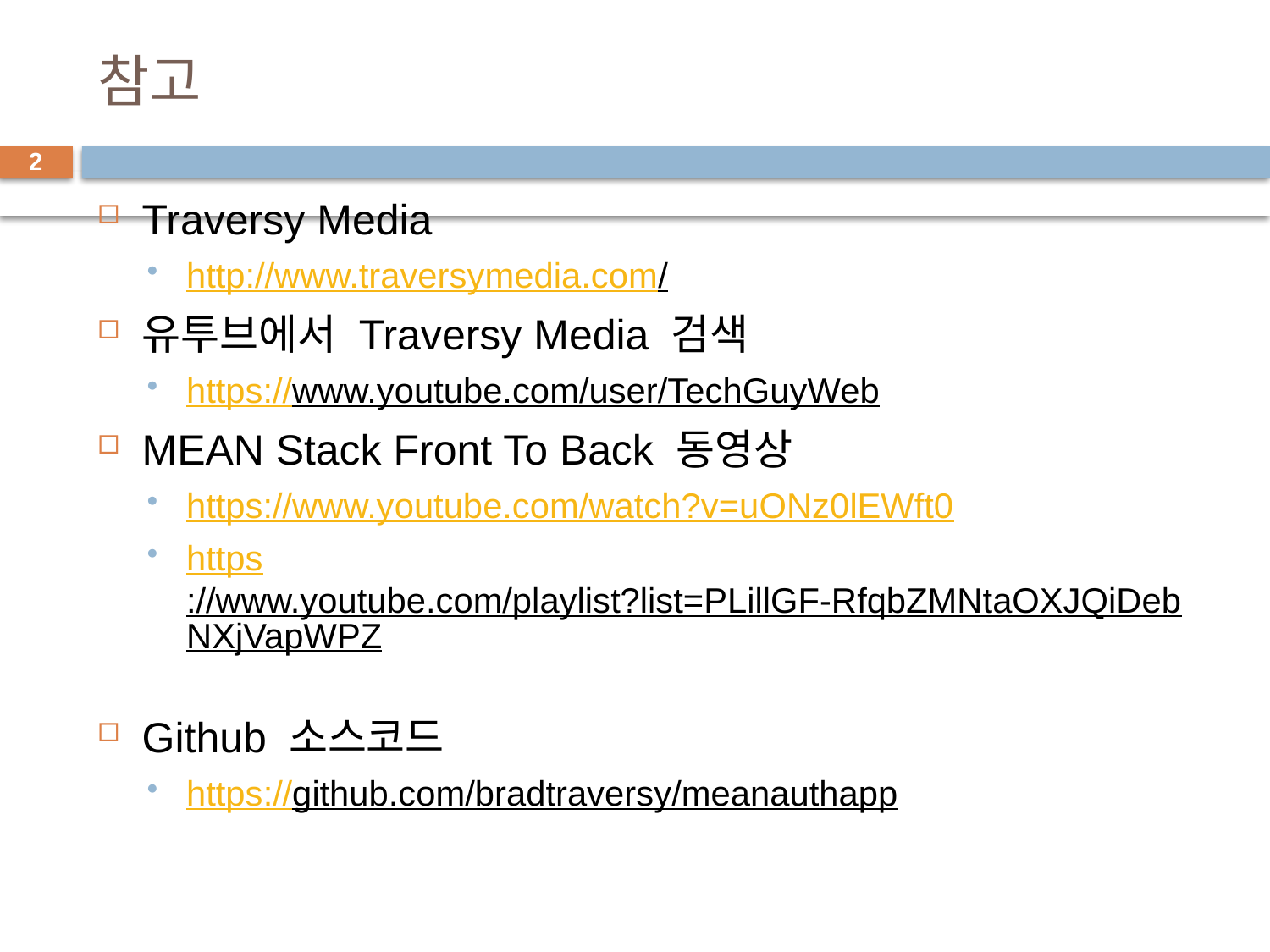

# 참고
2
Traversy Media
http://www.traversymedia.com/
유투브에서 Traversy Media 검색
https://www.youtube.com/user/TechGuyWeb
MEAN Stack Front To Back 동영상
https://www.youtube.com/watch?v=uONz0lEWft0
https://www.youtube.com/playlist?list=PLillGF-RfqbZMNtaOXJQiDebNXjVapWPZ
Github 소스코드
https://github.com/bradtraversy/meanauthapp